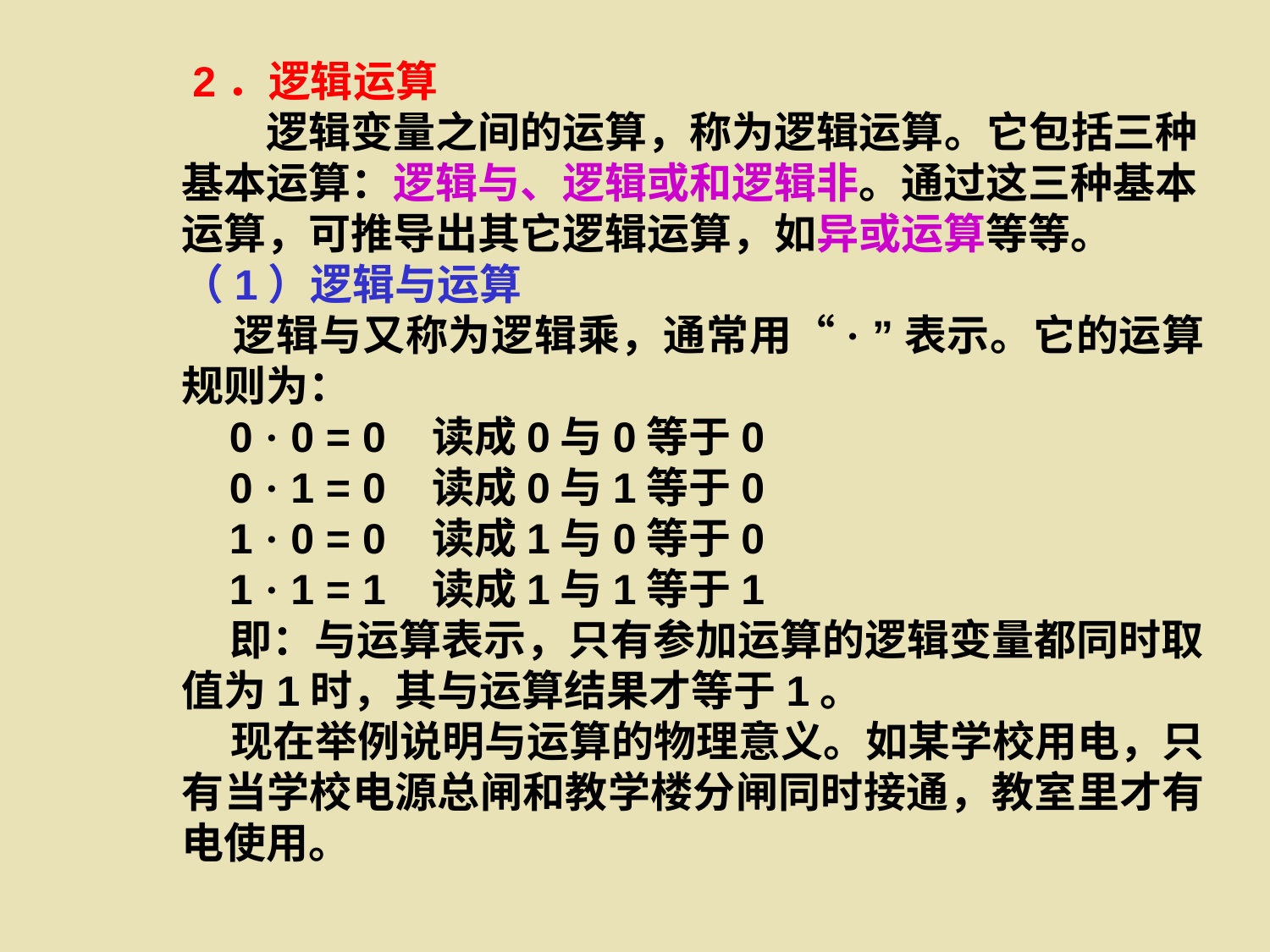

2．逻辑运算
　　逻辑变量之间的运算，称为逻辑运算。它包括三种基本运算：逻辑与、逻辑或和逻辑非。通过这三种基本运算，可推导出其它逻辑运算，如异或运算等等。
（1）逻辑与运算
    逻辑与又称为逻辑乘，通常用“· ”表示。它的运算规则为：
    0 · 0 = 0   读成0与0等于0
    0 · 1 = 0   读成0与1等于0
    1 · 0 = 0   读成1与0等于0
    1 · 1 = 1   读成1与1等于1
    即：与运算表示，只有参加运算的逻辑变量都同时取值为1时，其与运算结果才等于1。
    现在举例说明与运算的物理意义。如某学校用电，只有当学校电源总闸和教学楼分闸同时接通，教室里才有电使用。